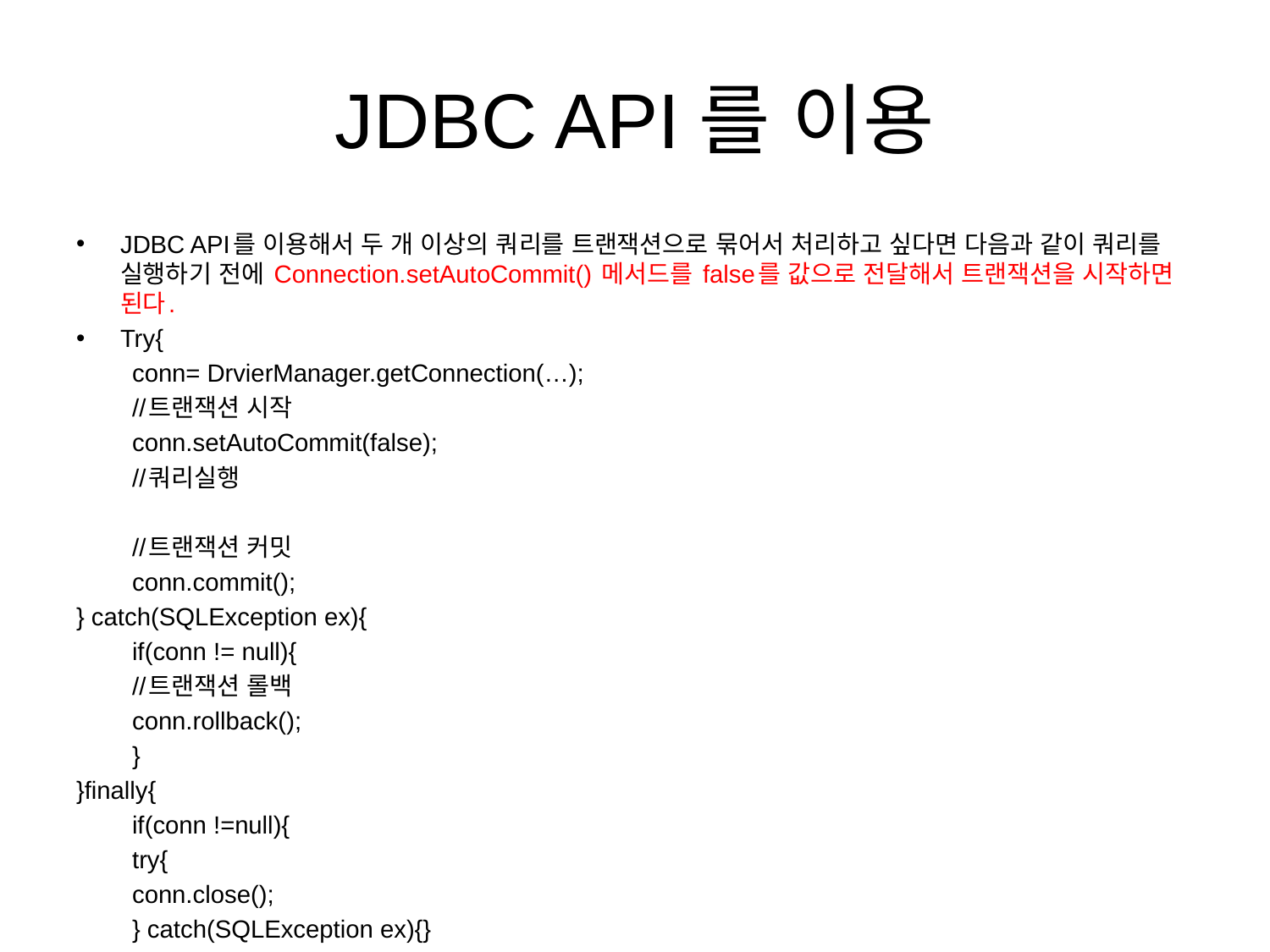

# JDBC API를 이용
JDBC API를 이용해서 두 개 이상의 쿼리를 트랜잭션으로 묶어서 처리하고 싶다면 다음과 같이 쿼리를 실행하기 전에 Connection.setAutoCommit() 메서드를 false를 값으로 전달해서 트랜잭션을 시작하면 된다.
Try{
	conn= DrvierManager.getConnection(…);
	//트랜잭션 시작
	conn.setAutoCommit(false);
	//쿼리실행

	//트랜잭션 커밋
	conn.commit();
} catch(SQLException ex){
	if(conn != null){
		//트랜잭션 롤백
		conn.rollback();
	}
}finally{
	if(conn !=null){
	try{
		conn.close();
	} catch(SQLException ex){}
	}
}